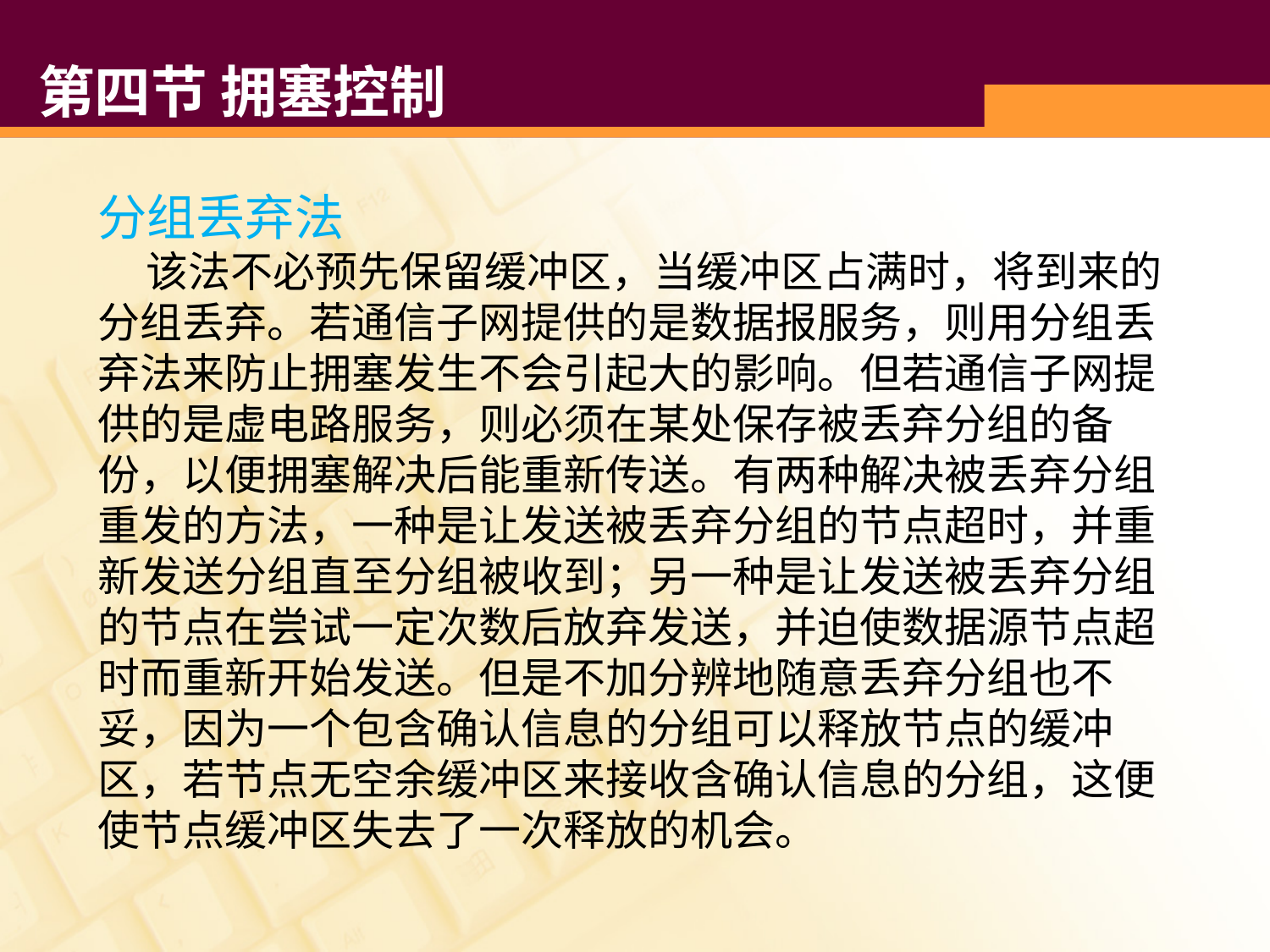

# 第四节 拥塞控制
分组丢弃法
    该法不必预先保留缓冲区，当缓冲区占满时，将到来的分组丢弃。若通信子网提供的是数据报服务，则用分组丢弃法来防止拥塞发生不会引起大的影响。但若通信子网提供的是虚电路服务，则必须在某处保存被丢弃分组的备份，以便拥塞解决后能重新传送。有两种解决被丢弃分组重发的方法，一种是让发送被丢弃分组的节点超时，并重新发送分组直至分组被收到；另一种是让发送被丢弃分组的节点在尝试一定次数后放弃发送，并迫使数据源节点超时而重新开始发送。但是不加分辨地随意丢弃分组也不妥，因为一个包含确认信息的分组可以释放节点的缓冲区，若节点无空余缓冲区来接收含确认信息的分组，这便使节点缓冲区失去了一次释放的机会。